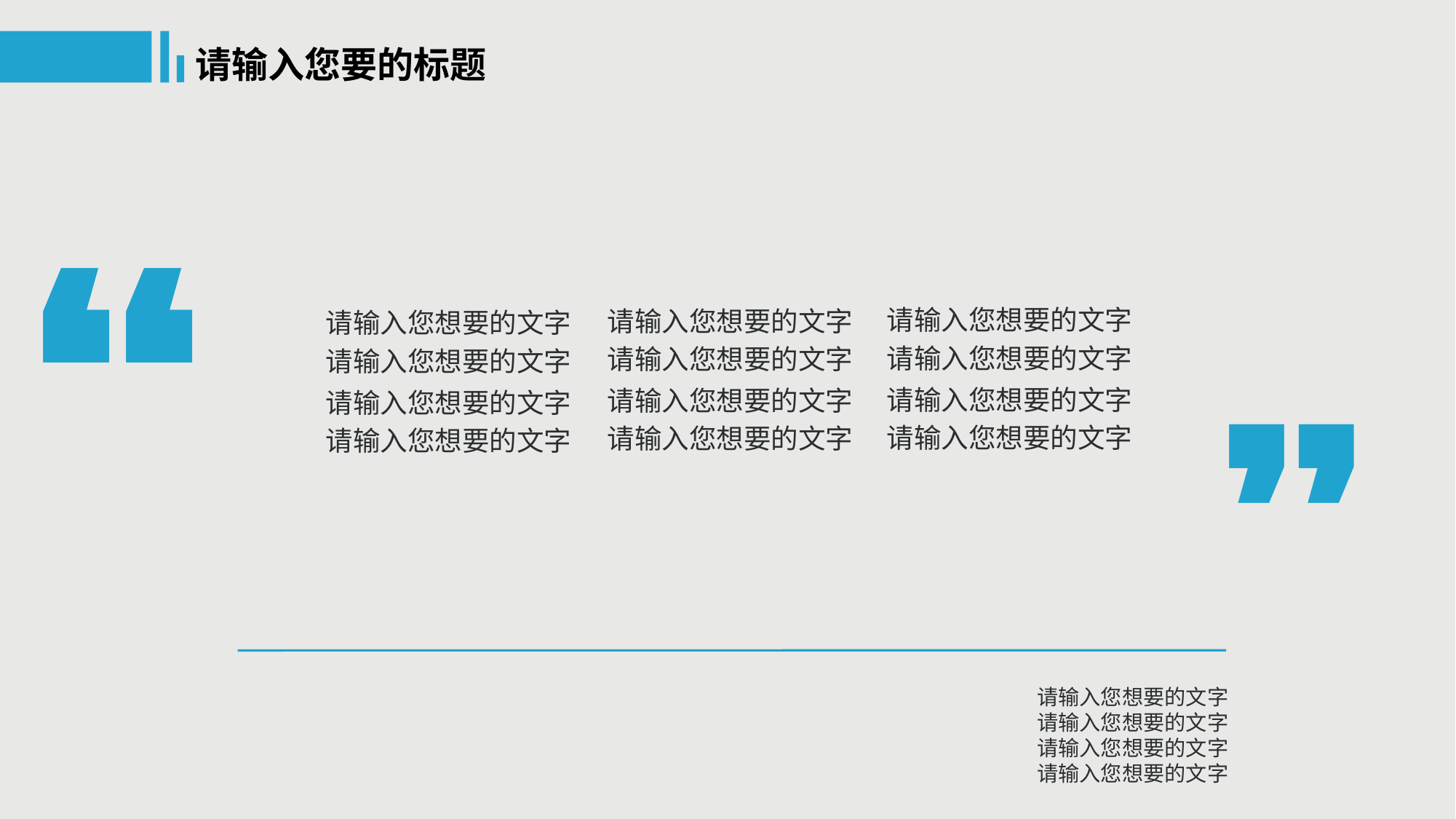

请输入您要的标题

“
请输入您想要的文字
请输入您想要的文字
请输入您想要的文字
请输入您想要的文字
请输入您想要的文字
请输入您想要的文字
请输入您想要的文字
请输入您想要的文字
请输入您想要的文字
请输入您想要的文字
请输入您想要的文字
请输入您想要的文字
”

请输入您想要的文字请输入您想要的文字
请输入您想要的文字
请输入您想要的文字